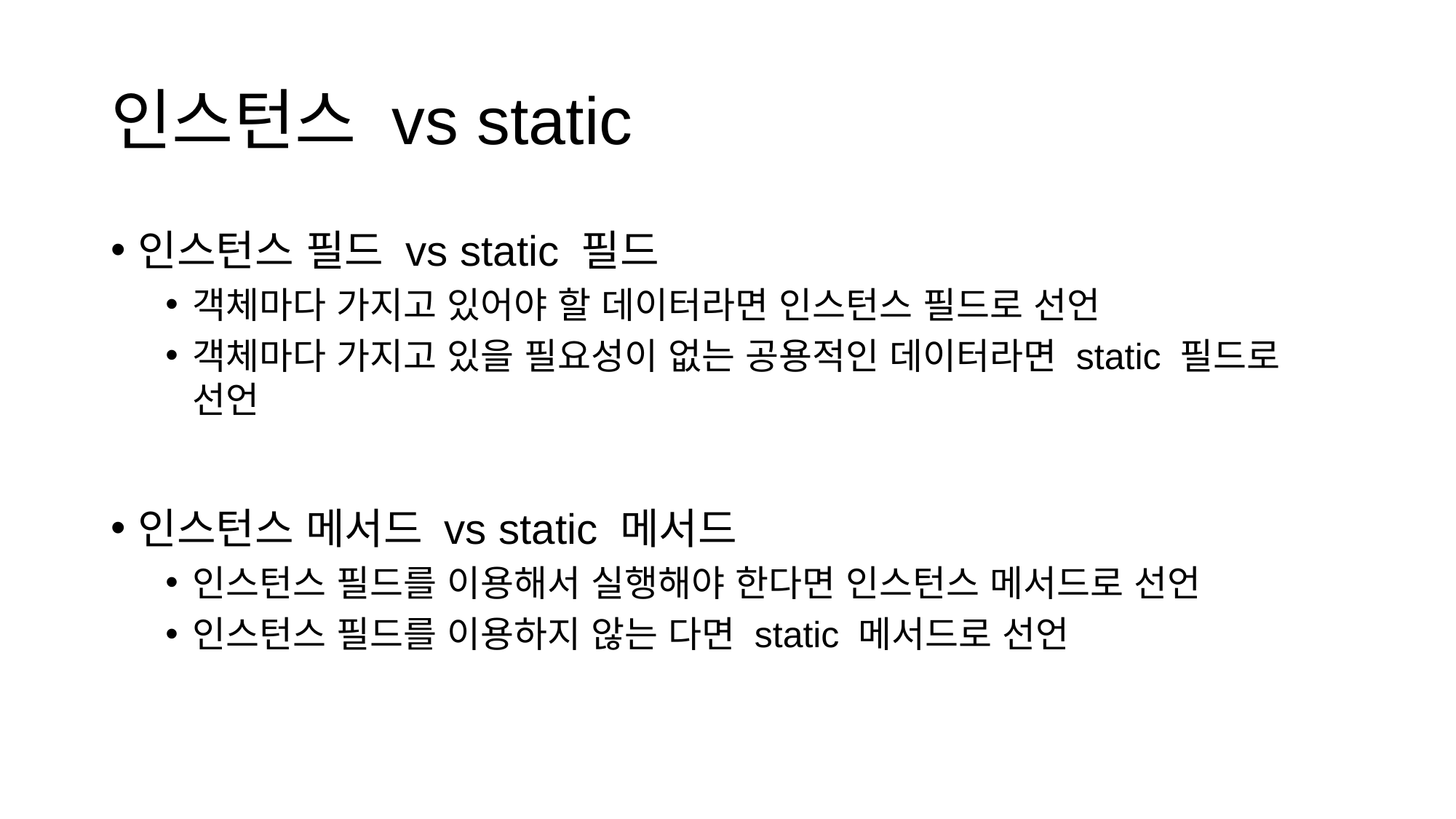

# 인스턴스 vs static
인스턴스 필드 vs static 필드
객체마다 가지고 있어야 할 데이터라면 인스턴스 필드로 선언
객체마다 가지고 있을 필요성이 없는 공용적인 데이터라면 static 필드로 선언

인스턴스 메서드 vs static 메서드
인스턴스 필드를 이용해서 실행해야 한다면 인스턴스 메서드로 선언
인스턴스 필드를 이용하지 않는 다면 static 메서드로 선언